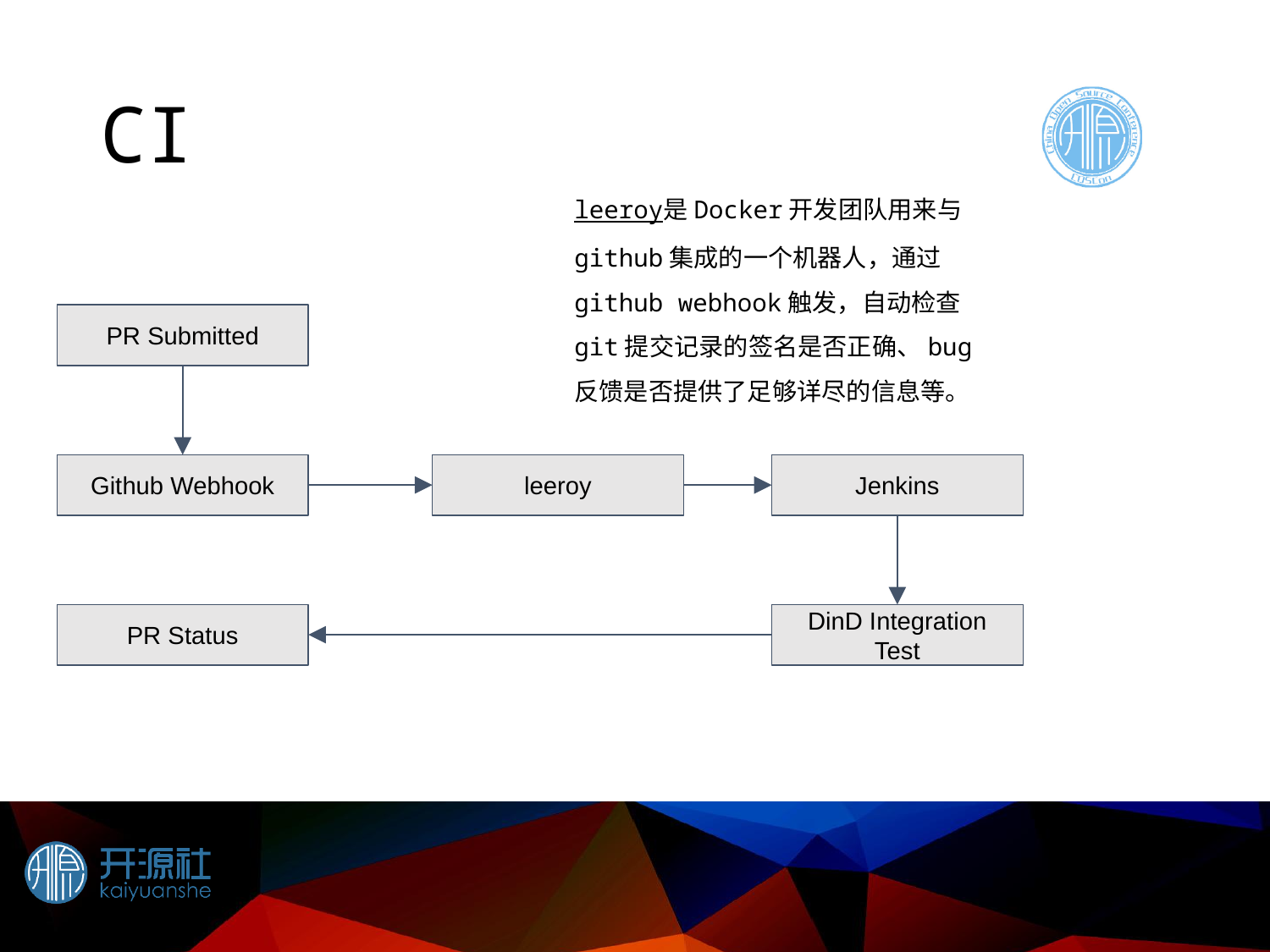

# CI
leeroy是Docker开发团队用来与github集成的一个机器人，通过github webhook触发，自动检查git提交记录的签名是否正确、bug反馈是否提供了足够详尽的信息等。
PR Submitted
Github Webhook
leeroy
Jenkins
PR Status
DinD Integration Test